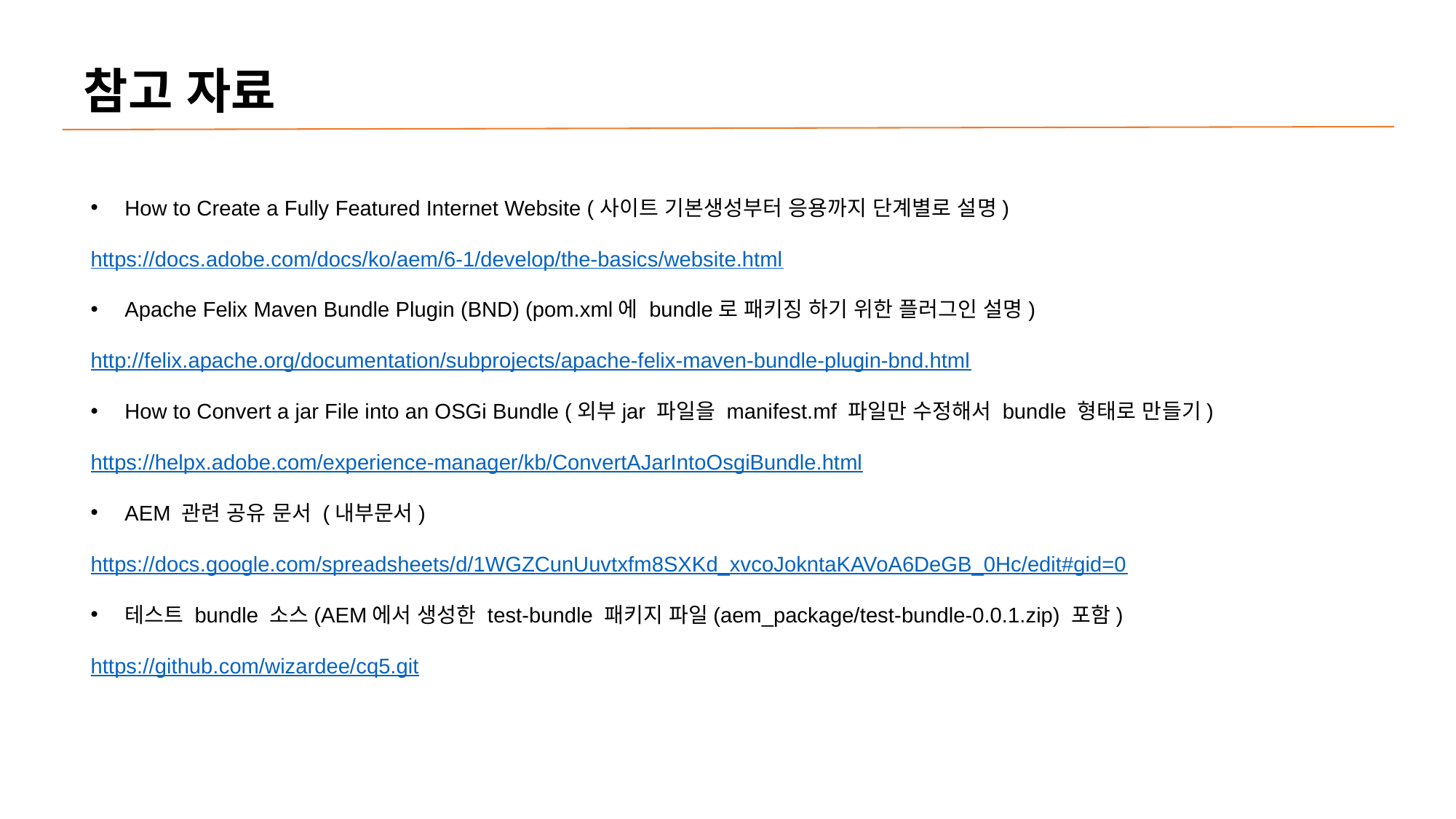

참고 자료
How to Create a Fully Featured Internet Website (사이트 기본생성부터 응용까지 단계별로 설명)
https://docs.adobe.com/docs/ko/aem/6-1/develop/the-basics/website.html
Apache Felix Maven Bundle Plugin (BND) (pom.xml에 bundle로 패키징 하기 위한 플러그인 설명)
http://felix.apache.org/documentation/subprojects/apache-felix-maven-bundle-plugin-bnd.html
How to Convert a jar File into an OSGi Bundle (외부jar 파일을 manifest.mf 파일만 수정해서 bundle 형태로 만들기)
https://helpx.adobe.com/experience-manager/kb/ConvertAJarIntoOsgiBundle.html
AEM 관련 공유 문서 (내부문서)
https://docs.google.com/spreadsheets/d/1WGZCunUuvtxfm8SXKd_xvcoJokntaKAVoA6DeGB_0Hc/edit#gid=0
테스트 bundle 소스(AEM에서 생성한 test-bundle 패키지 파일(aem_package/test-bundle-0.0.1.zip) 포함)
https://github.com/wizardee/cq5.git